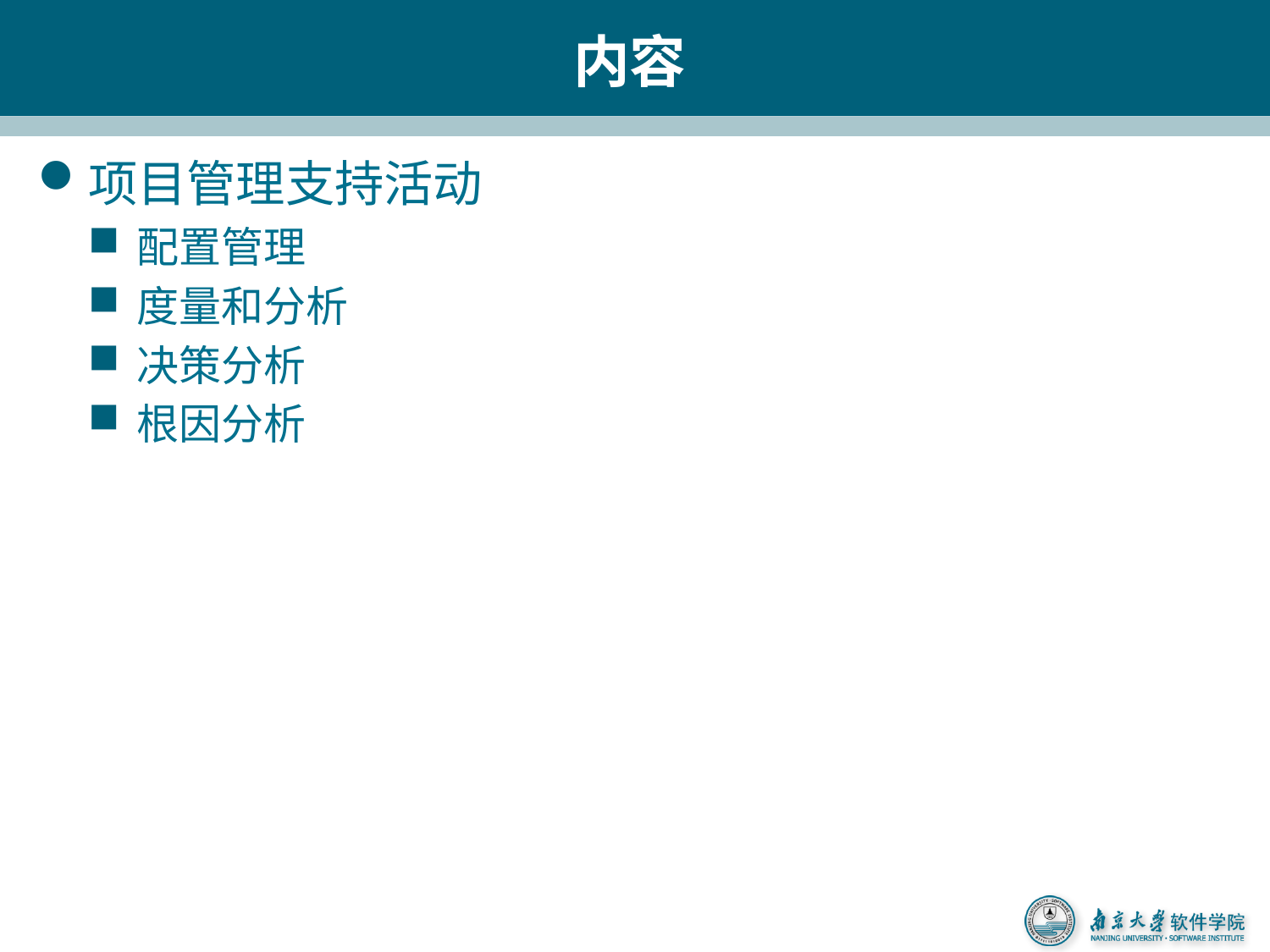

# 内容
项目管理支持活动
配置管理
度量和分析
决策分析
根因分析